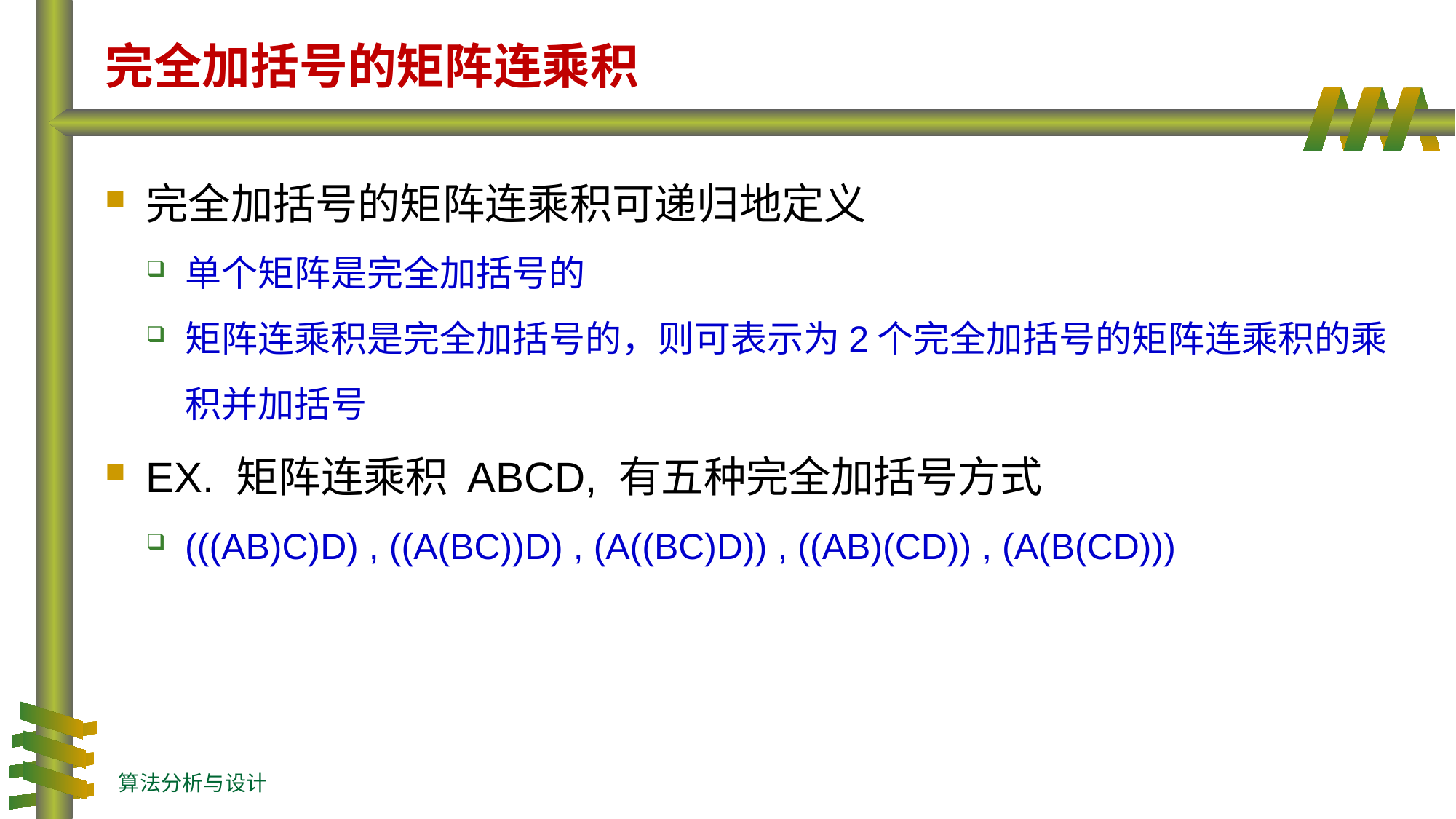

# 完全加括号的矩阵连乘积
完全加括号的矩阵连乘积可递归地定义
单个矩阵是完全加括号的
矩阵连乘积是完全加括号的，则可表示为2个完全加括号的矩阵连乘积的乘积并加括号
EX. 矩阵连乘积 ABCD, 有五种完全加括号方式
(((AB)C)D) , ((A(BC))D) , (A((BC)D)) , ((AB)(CD)) , (A(B(CD)))
算法分析与设计